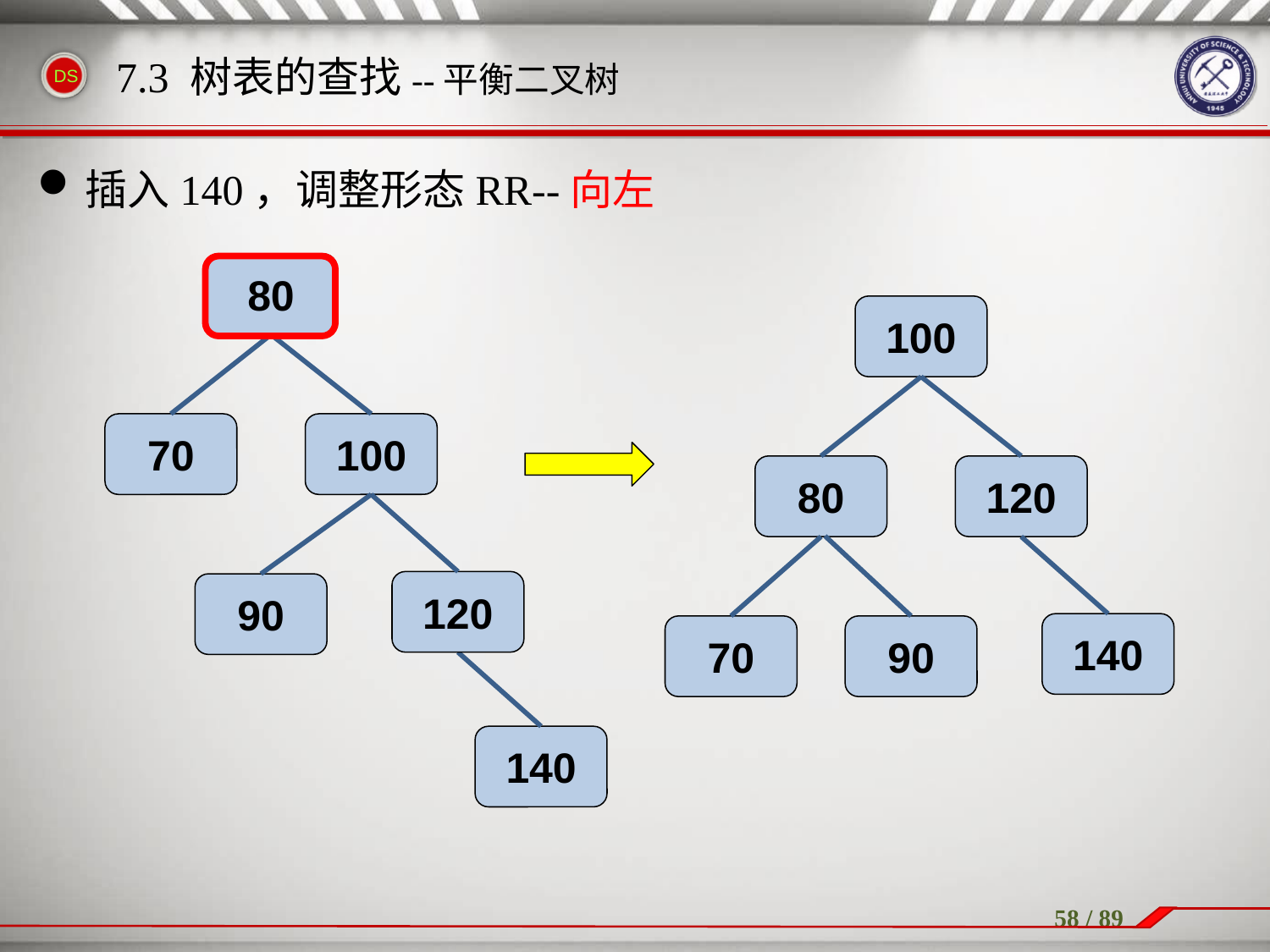

7.3 树表的查找--平衡二叉树
插入140，调整形态RR--向左
80

100
80
120
140
70
90
70
100

120
90
140